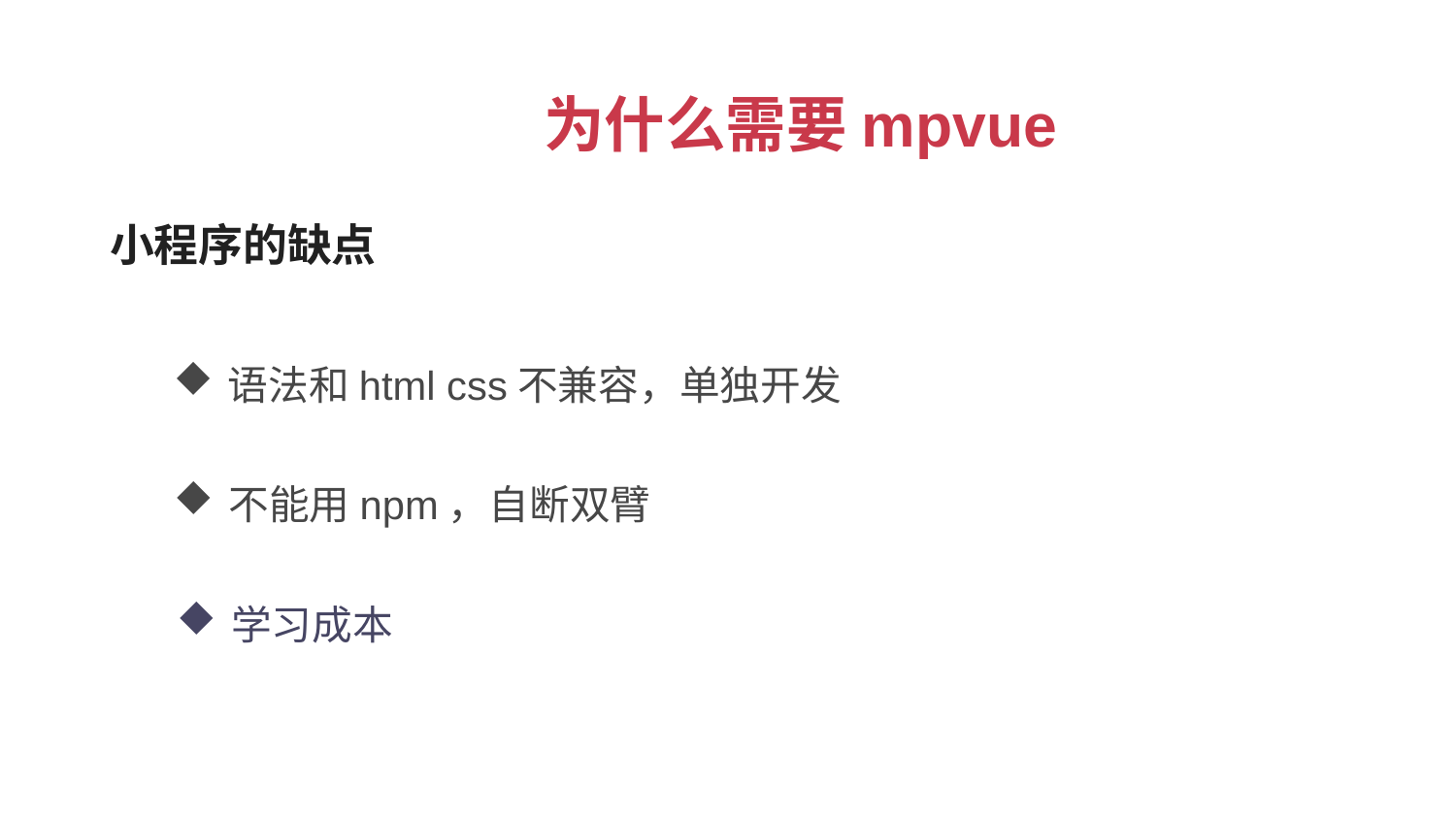

为什么需要mpvue
 小程序的缺点
语法和html css不兼容，单独开发
不能用npm，自断双臂
学习成本